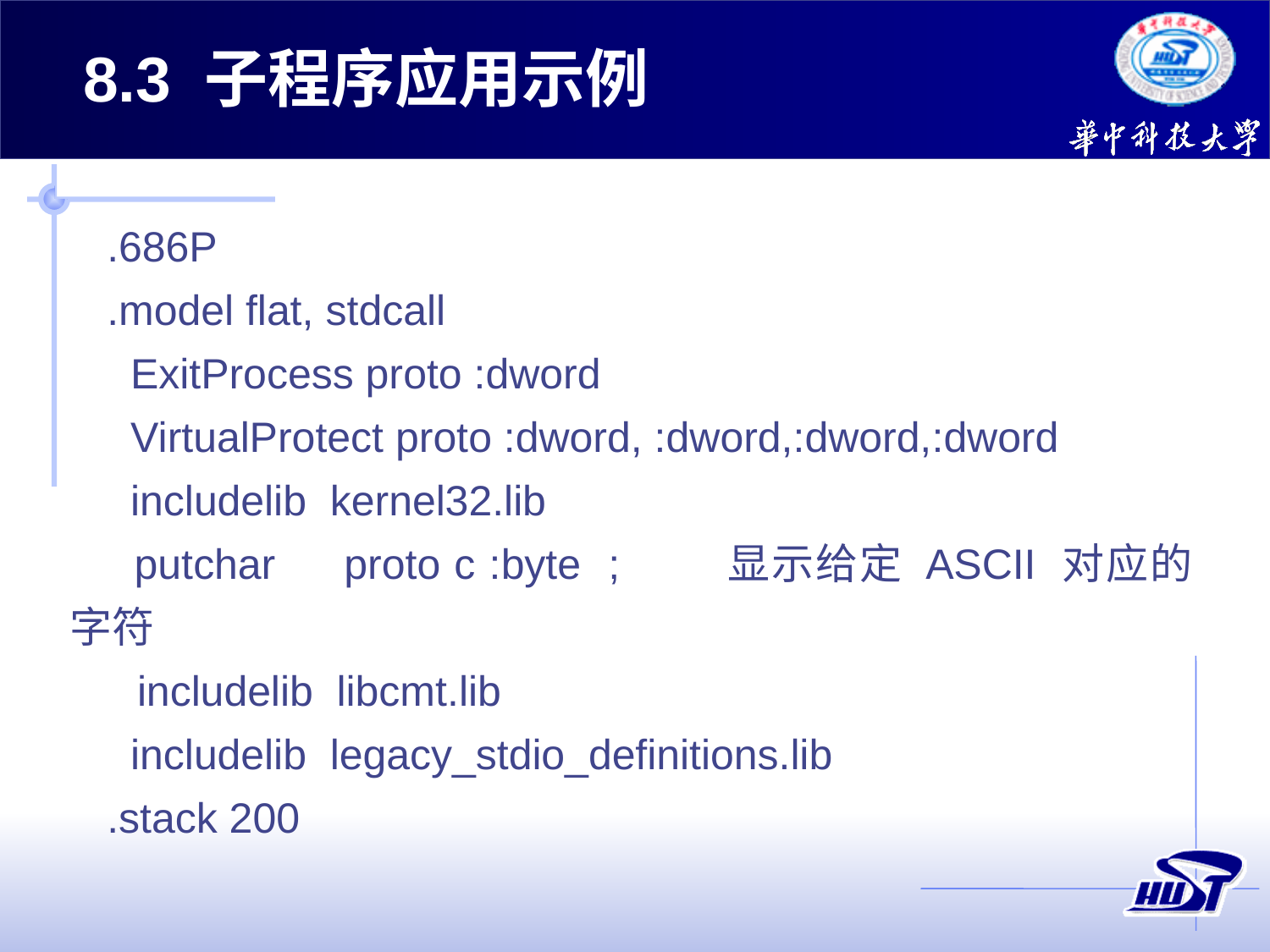

8.3 子程序应用示例
.686P
.model flat, stdcall
  ExitProcess proto :dword
  VirtualProtect proto :dword, :dword,:dword,:dword
  includelib  kernel32.lib
  putchar     proto c :byte  ;	显示给定 ASCII 对应的字符
 includelib  libcmt.lib
  includelib  legacy_stdio_definitions.lib
.stack 200